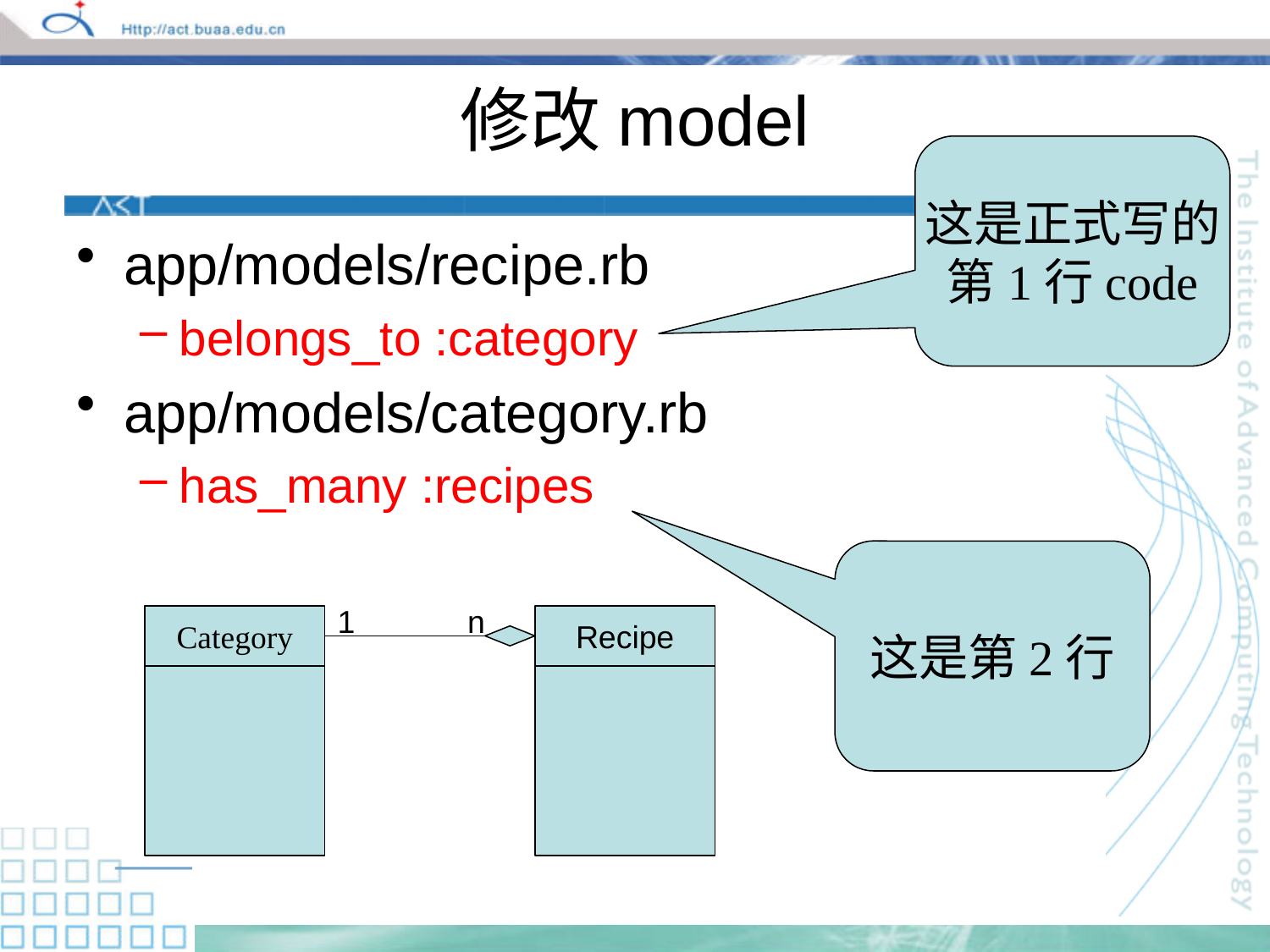

# 修改model
这是正式写的
第1行code
app/models/recipe.rb
belongs_to :category
app/models/category.rb
has_many :recipes

这是第2行
1
n
Category
Recipe